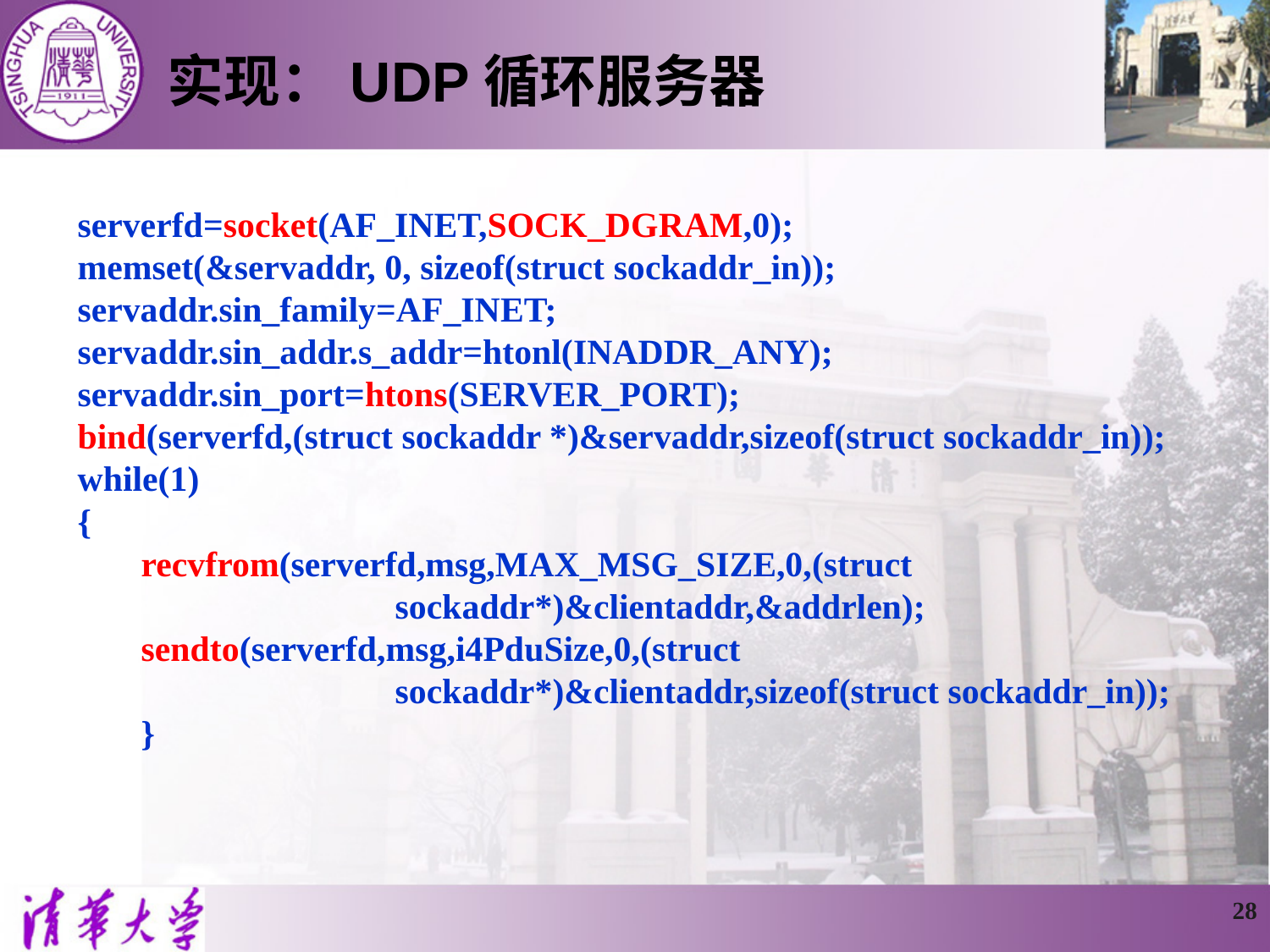

# 实现：UDP循环服务器
serverfd=socket(AF_INET,SOCK_DGRAM,0);
memset(&servaddr, 0, sizeof(struct sockaddr_in));
servaddr.sin_family=AF_INET;
servaddr.sin_addr.s_addr=htonl(INADDR_ANY);
servaddr.sin_port=htons(SERVER_PORT);
bind(serverfd,(struct sockaddr *)&servaddr,sizeof(struct sockaddr_in));
while(1)
{
recvfrom(serverfd,msg,MAX_MSG_SIZE,0,(struct
		sockaddr*)&clientaddr,&addrlen);
sendto(serverfd,msg,i4PduSize,0,(struct
		sockaddr*)&clientaddr,sizeof(struct sockaddr_in));
}
28